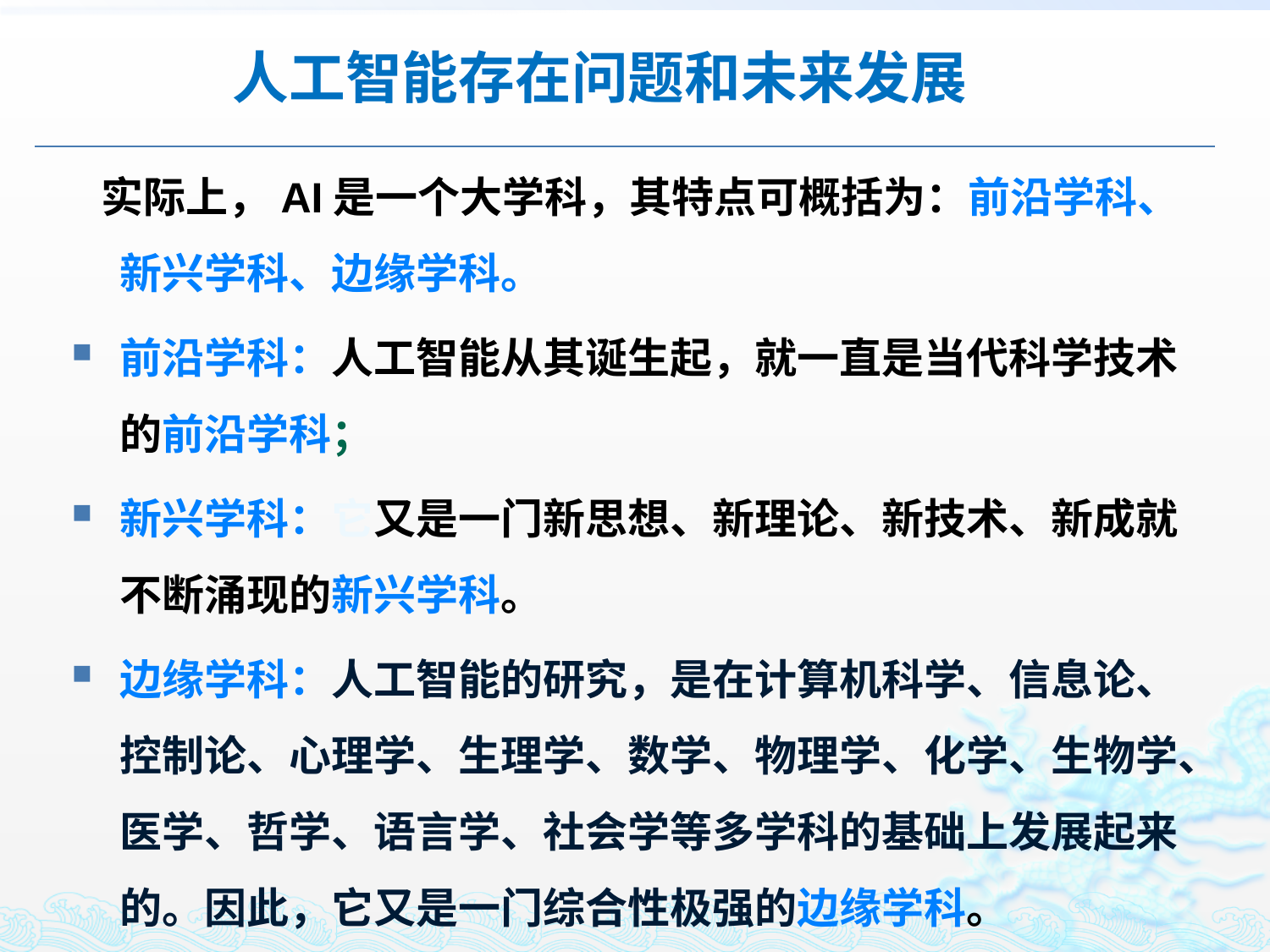

人工智能存在问题和未来发展
  实际上，AI是一个大学科，其特点可概括为：前沿学科、新兴学科、边缘学科。
前沿学科：人工智能从其诞生起，就一直是当代科学技术的前沿学科；
新兴学科：它又是一门新思想、新理论、新技术、新成就不断涌现的新兴学科。
边缘学科：人工智能的研究，是在计算机科学、信息论、控制论、心理学、生理学、数学、物理学、化学、生物学、医学、哲学、语言学、社会学等多学科的基础上发展起来的。因此，它又是一门综合性极强的边缘学科。